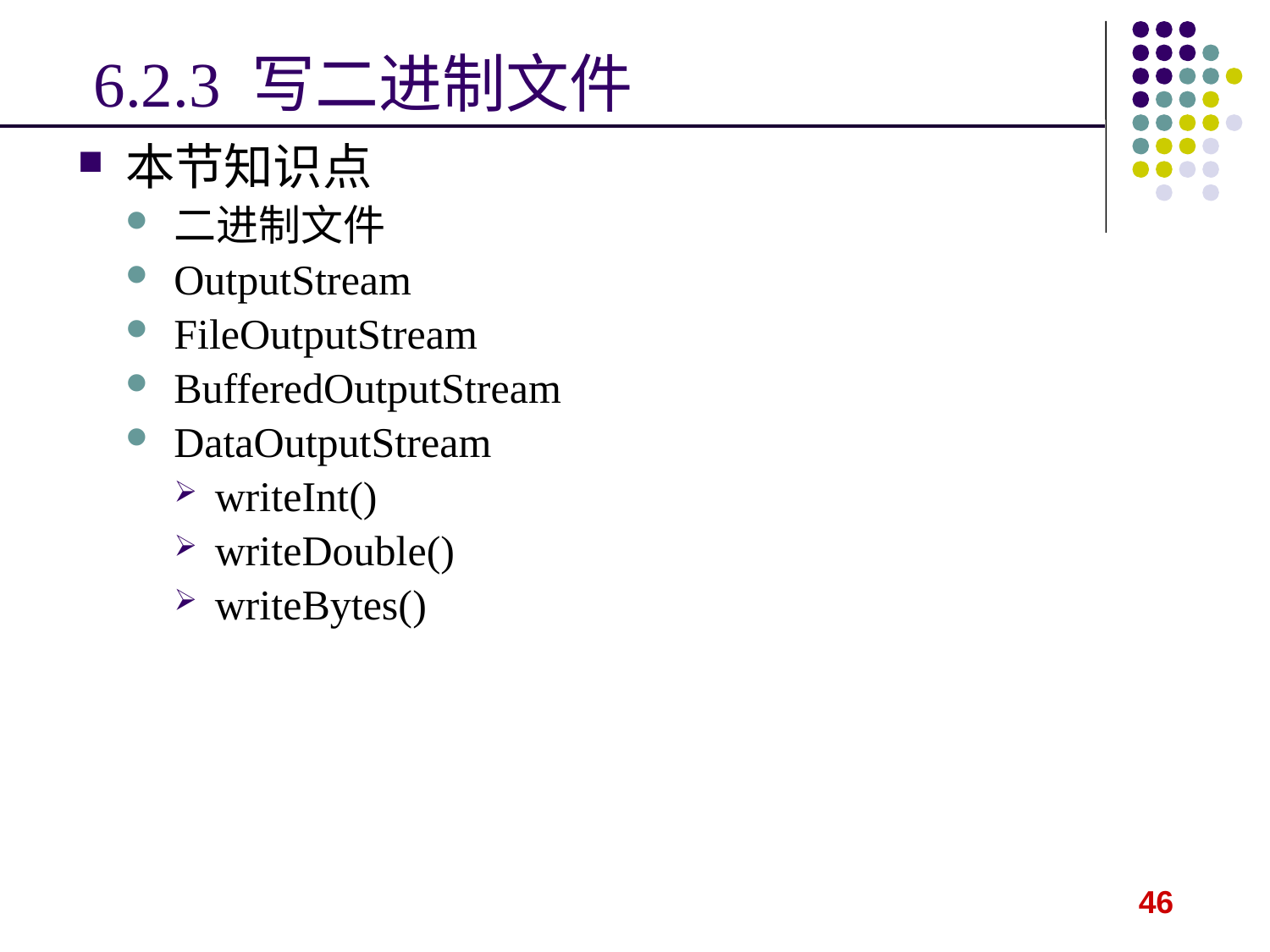

# 6.2.3 写二进制文件
本节知识点
二进制文件
OutputStream
FileOutputStream
BufferedOutputStream
DataOutputStream
writeInt()
writeDouble()
writeBytes()